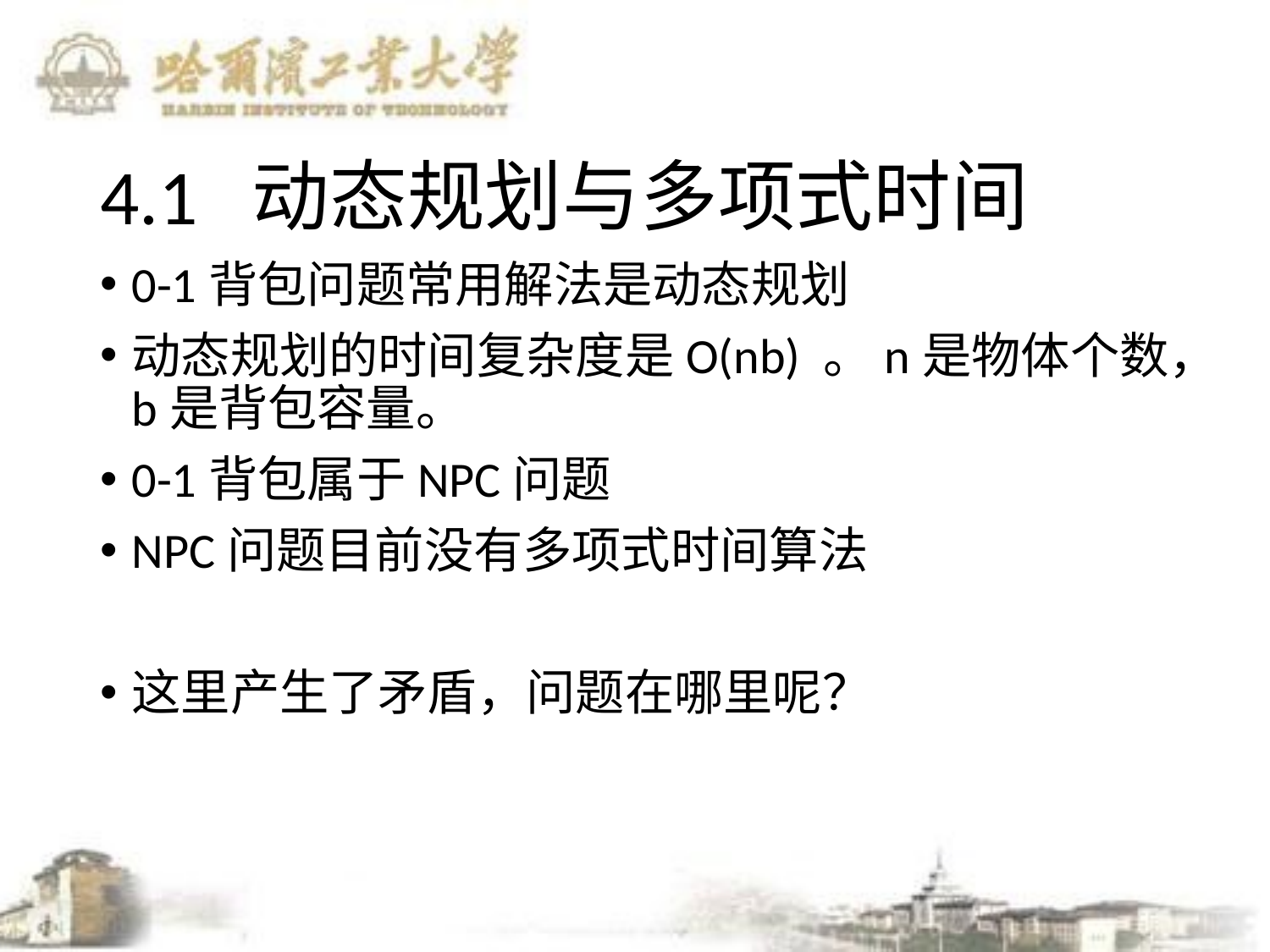

# 4.1  动态规划与多项式时间
0-1背包问题常用解法是动态规划
动态规划的时间复杂度是O(nb) 。n是物体个数，b是背包容量。
0-1背包属于NPC问题
NPC问题目前没有多项式时间算法

这里产生了矛盾，问题在哪里呢？